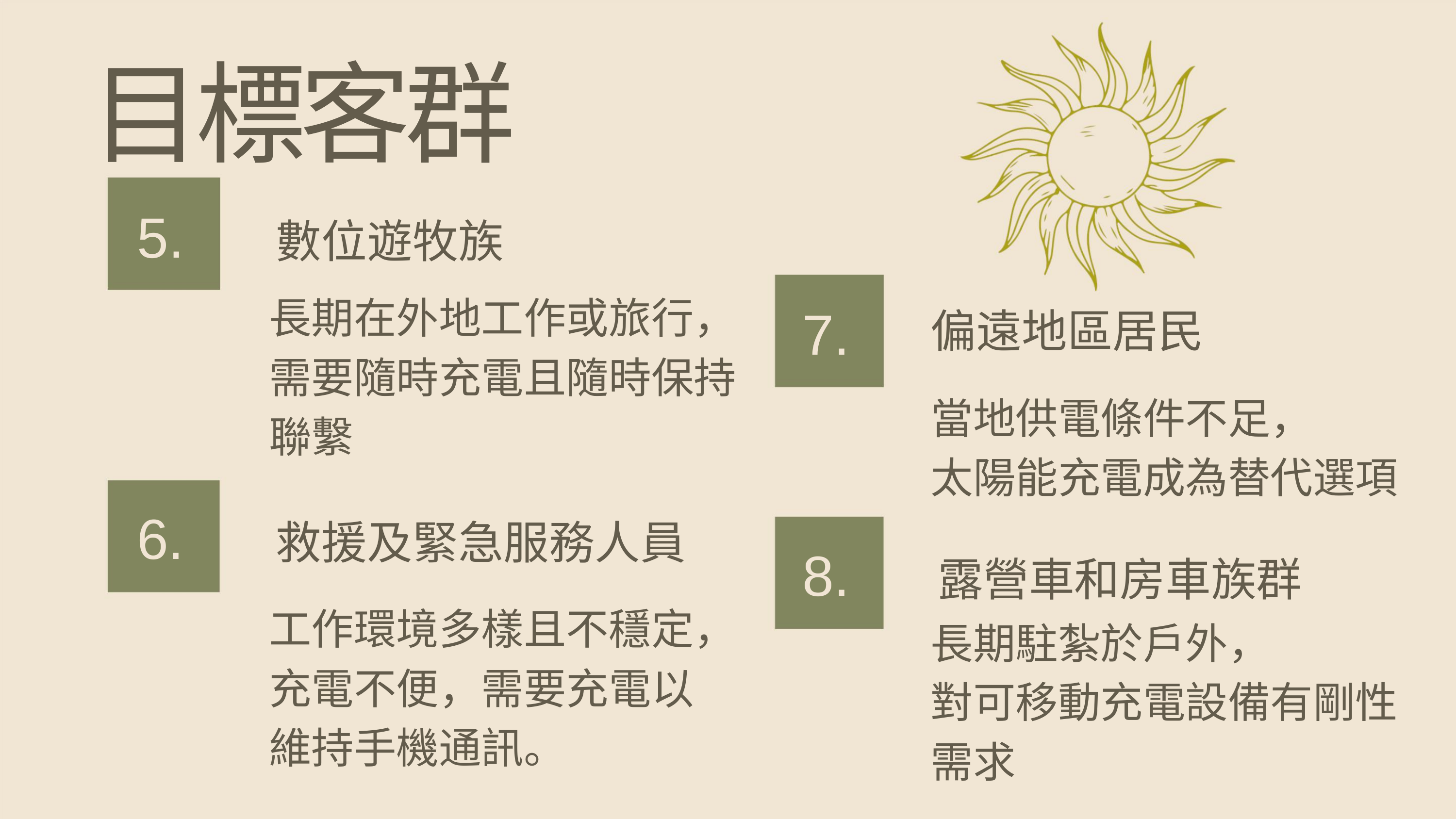

目標客群
5. 數位遊牧族
長期在外地工作或旅行，
需要隨時充電且隨時保持
聯繫
7.
偏遠地區居民
當地供電條件不足，
太陽能充電成為替代選項
6. 救援及緊急服務人員
8. 露營車和房車族群
長期駐紮於戶外，
對可移動充電設備有剛性
需求
工作環境多樣且不穩定，
充電不便，需要充電以
維持手機通訊。